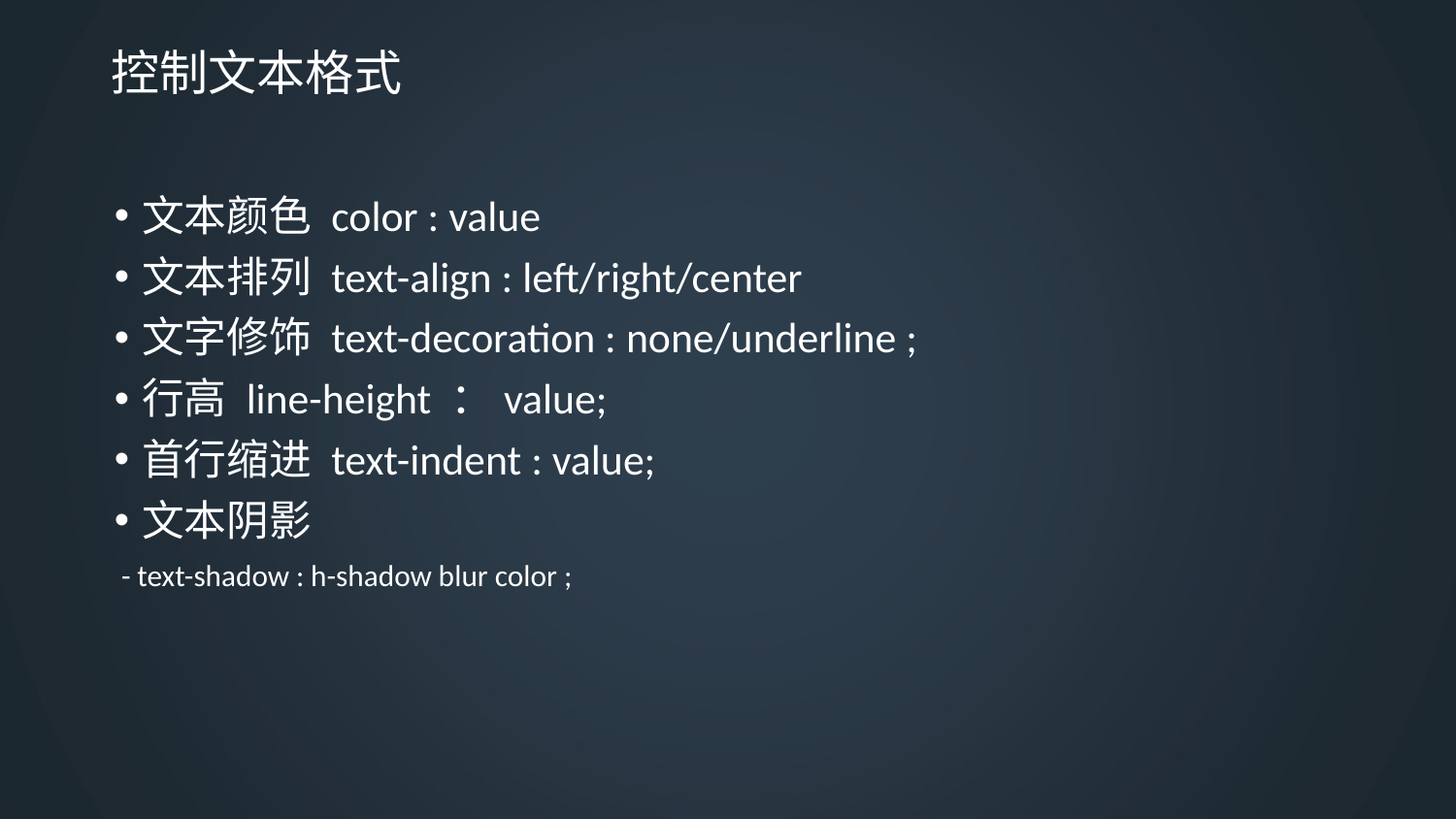

# 控制文本格式
文本颜色 color : value
文本排列 text-align : left/right/center
文字修饰 text-decoration : none/underline ;
行高 line-height ：value;
首行缩进 text-indent : value;
文本阴影
 - text-shadow : h-shadow blur color ;